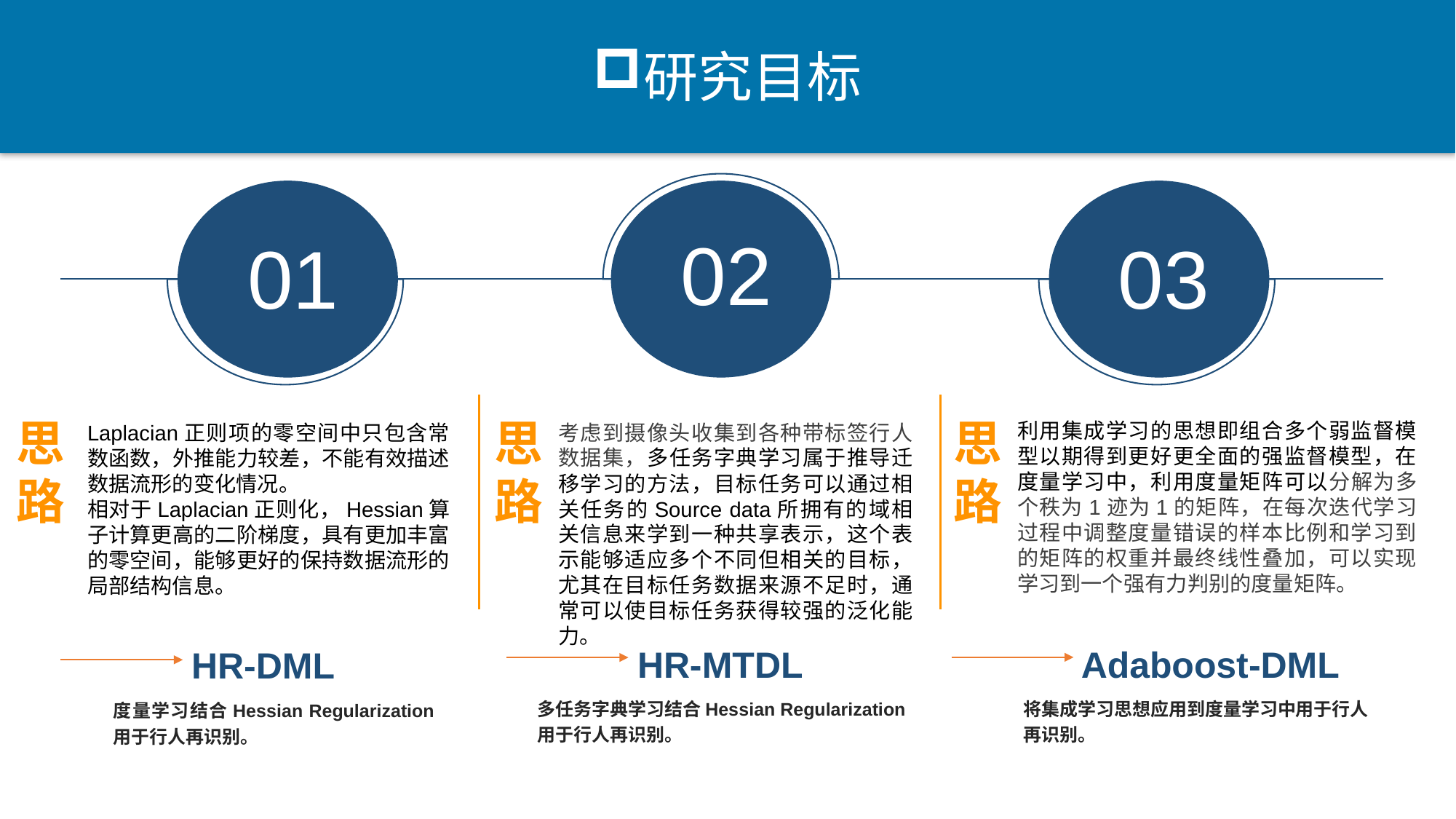

研究目标

02
01
03
思路
思路
思路
利用集成学习的思想即组合多个弱监督模型以期得到更好更全面的强监督模型，在度量学习中，利用度量矩阵可以分解为多个秩为1迹为1的矩阵，在每次迭代学习过程中调整度量错误的样本比例和学习到的矩阵的权重并最终线性叠加，可以实现学习到一个强有力判别的度量矩阵。
考虑到摄像头收集到各种带标签行人数据集，多任务字典学习属于推导迁移学习的方法，目标任务可以通过相关任务的Source data所拥有的域相关信息来学到一种共享表示，这个表示能够适应多个不同但相关的目标，尤其在目标任务数据来源不足时，通常可以使目标任务获得较强的泛化能力。
Laplacian正则项的零空间中只包含常数函数，外推能力较差，不能有效描述数据流形的变化情况。
相对于Laplacian正则化，Hessian算子计算更高的二阶梯度，具有更加丰富的零空间，能够更好的保持数据流形的局部结构信息。
HR-MTDL
Adaboost-DML
HR-DML
将集成学习思想应用到度量学习中用于行人再识别。
多任务字典学习结合Hessian Regularization 用于行人再识别。
度量学习结合Hessian Regularization用于行人再识别。